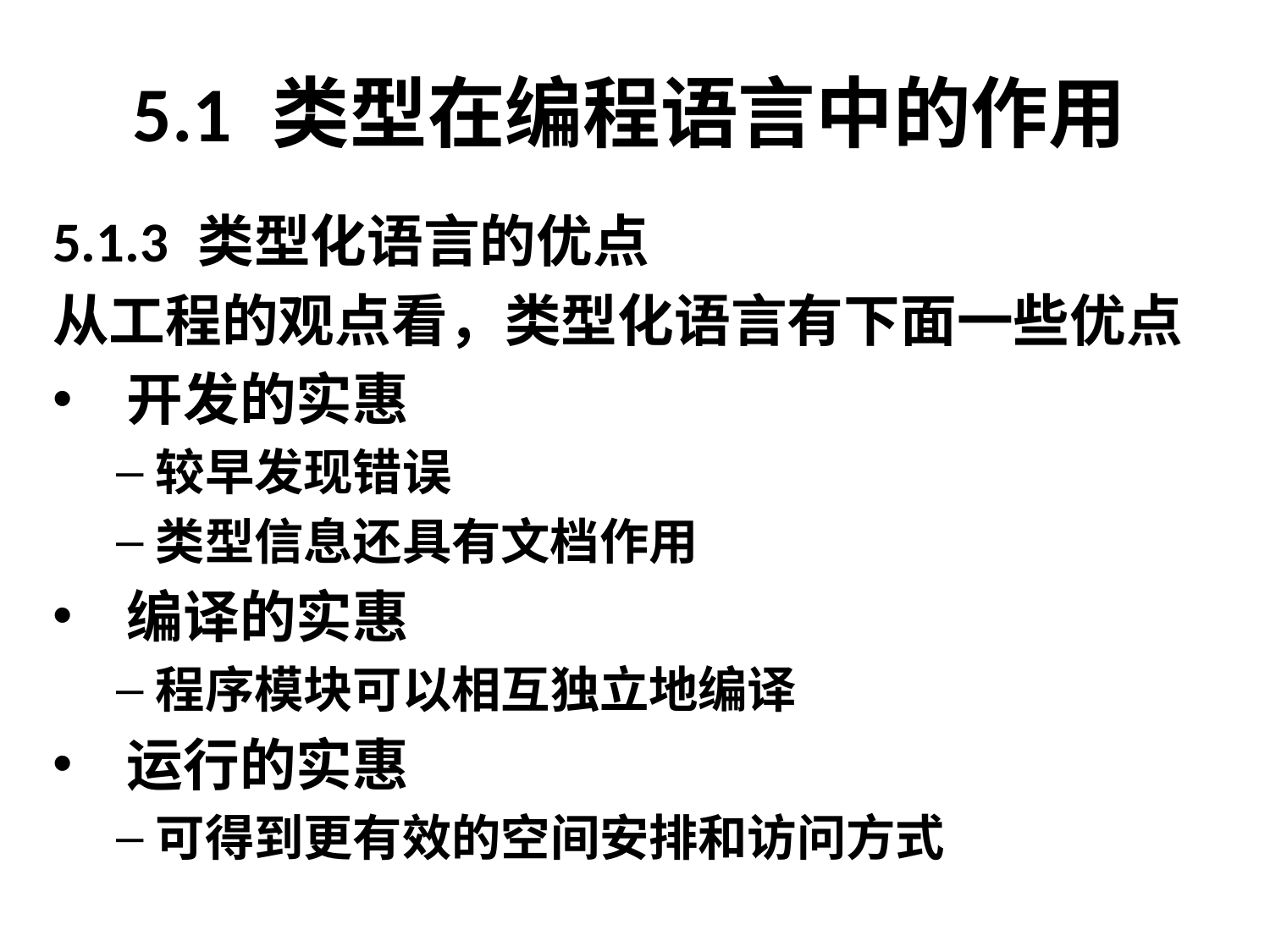

# 5.1 类型在编程语言中的作用
5.1.3 类型化语言的优点
从工程的观点看，类型化语言有下面一些优点
 开发的实惠
较早发现错误
类型信息还具有文档作用
 编译的实惠
程序模块可以相互独立地编译
 运行的实惠
可得到更有效的空间安排和访问方式